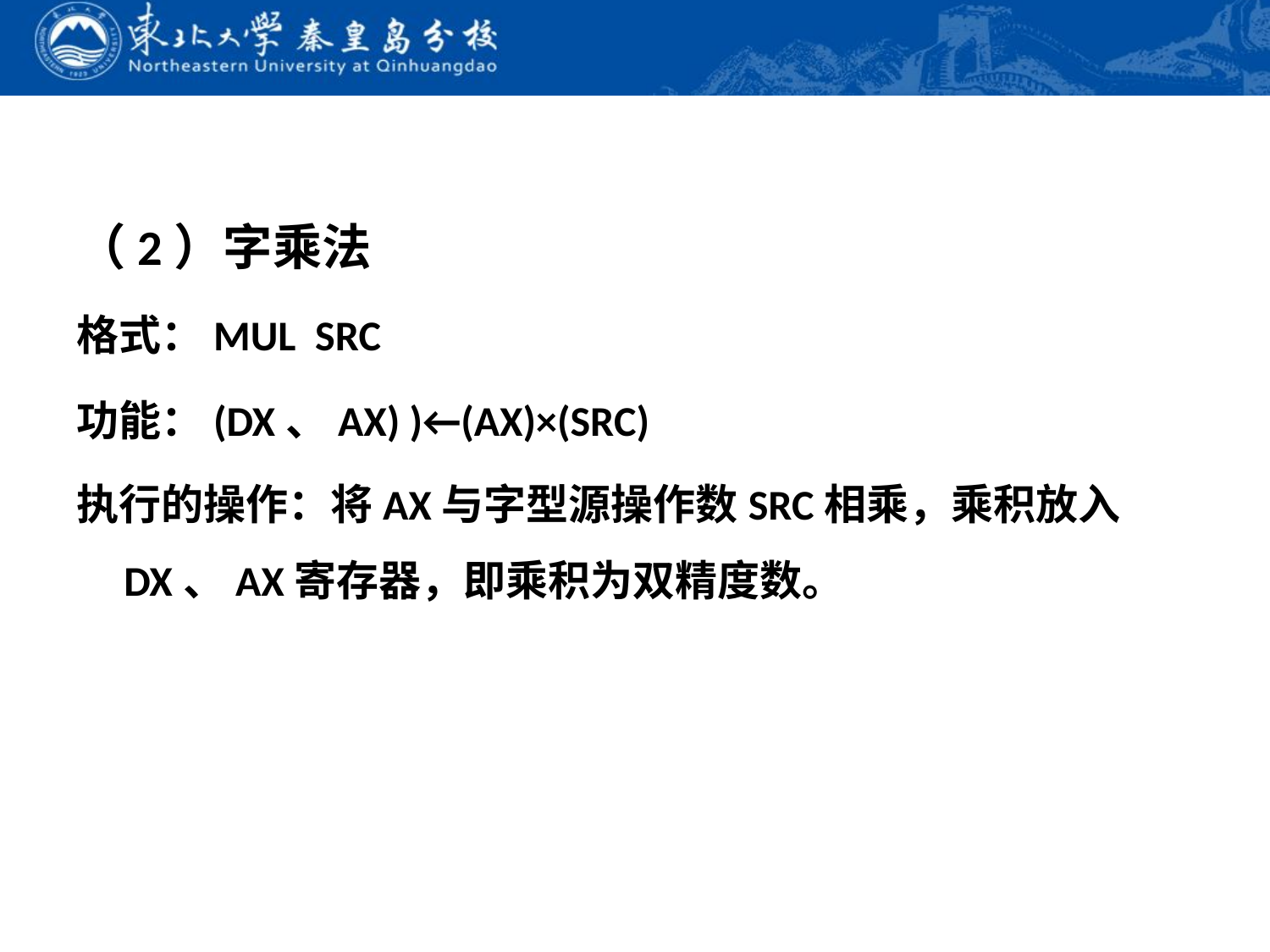

（2）字乘法
格式：MUL  SRC
功能：(DX、AX) )←(AX)×(SRC)
执行的操作：将AX与字型源操作数SRC相乘，乘积放入DX、AX寄存器，即乘积为双精度数。